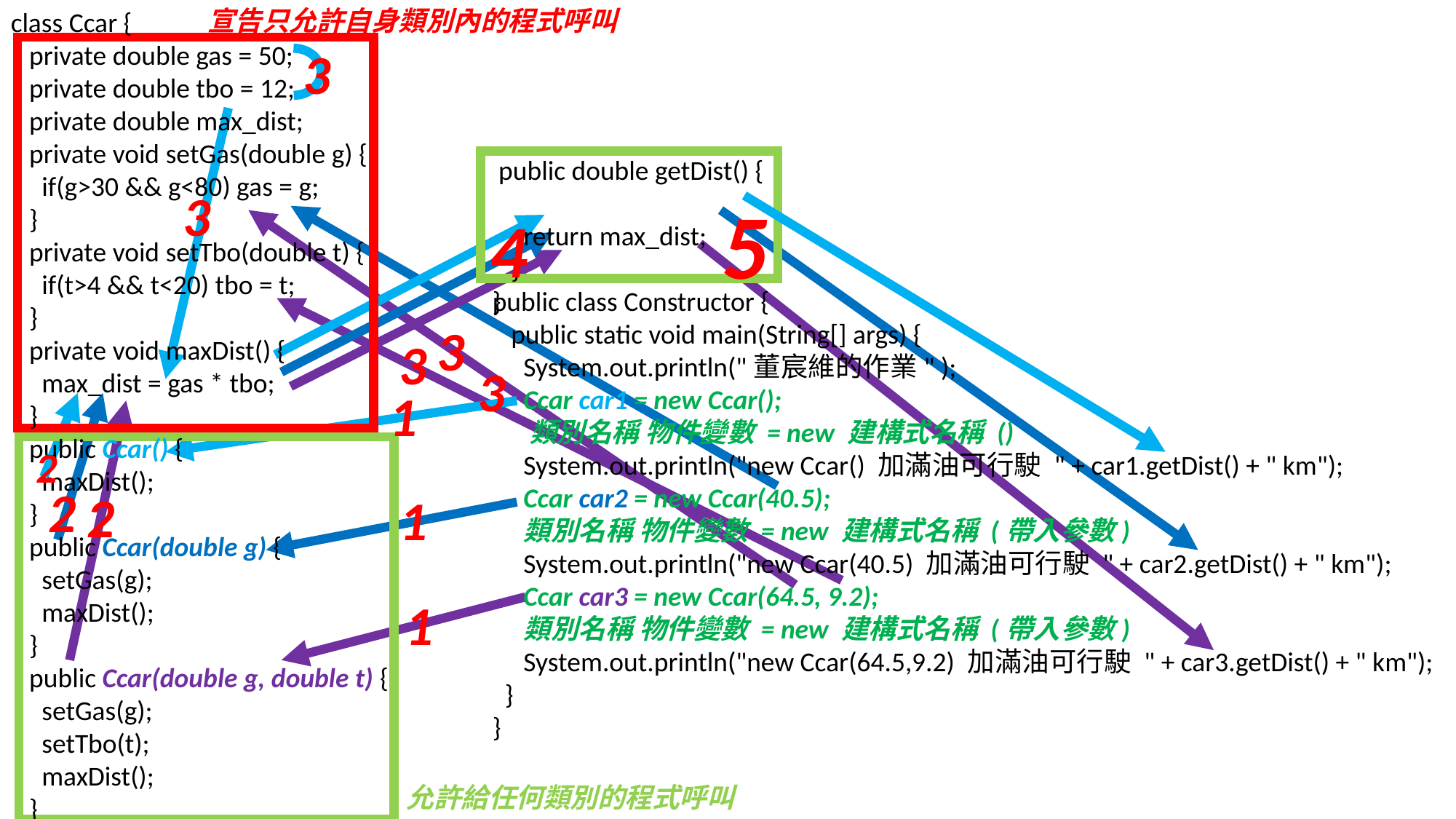

class Ccar {
   private double gas = 50;
   private double tbo = 12;
   private double max_dist;
   private void setGas(double g) {
     if(g>30 && g<80) gas = g;
   }
   private void setTbo(double t) {
     if(t>4 && t<20) tbo = t;
   }
   private void maxDist() {
     max_dist = gas * tbo;
   }
   public Ccar() {
     maxDist();
   }
   public Ccar(double g) {
     setGas(g);
     maxDist();
   }
   public Ccar(double g, double t) {
     setGas(g);
     setTbo(t);
     maxDist();
   }
宣告只允許自身類別內的程式呼叫
3

 public double getDist() {
     return max_dist;
   }
}

3
5
4
public class Constructor {
   public static void main(String[] args) {
     System.out.println("董宸維的作業" );
     Ccar car1 = new Ccar();
     類別名稱 物件變數 = new 建構式名稱 ()
     System.out.println("new Ccar() 加滿油可行駛 " + car1.getDist() + " km");
     Ccar car2 = new Ccar(40.5);
    類別名稱 物件變數 = new 建構式名稱 (帶入參數)
     System.out.println("new Ccar(40.5) 加滿油可行駛 " + car2.getDist() + " km");
     Ccar car3 = new Ccar(64.5, 9.2);
    類別名稱 物件變數 = new 建構式名稱 (帶入參數)
     System.out.println("new Ccar(64.5,9.2) 加滿油可行駛 " + car3.getDist() + " km");
  }
}
 3
3
3
1
2

2
2
1
1
允許給任何類別的程式呼叫